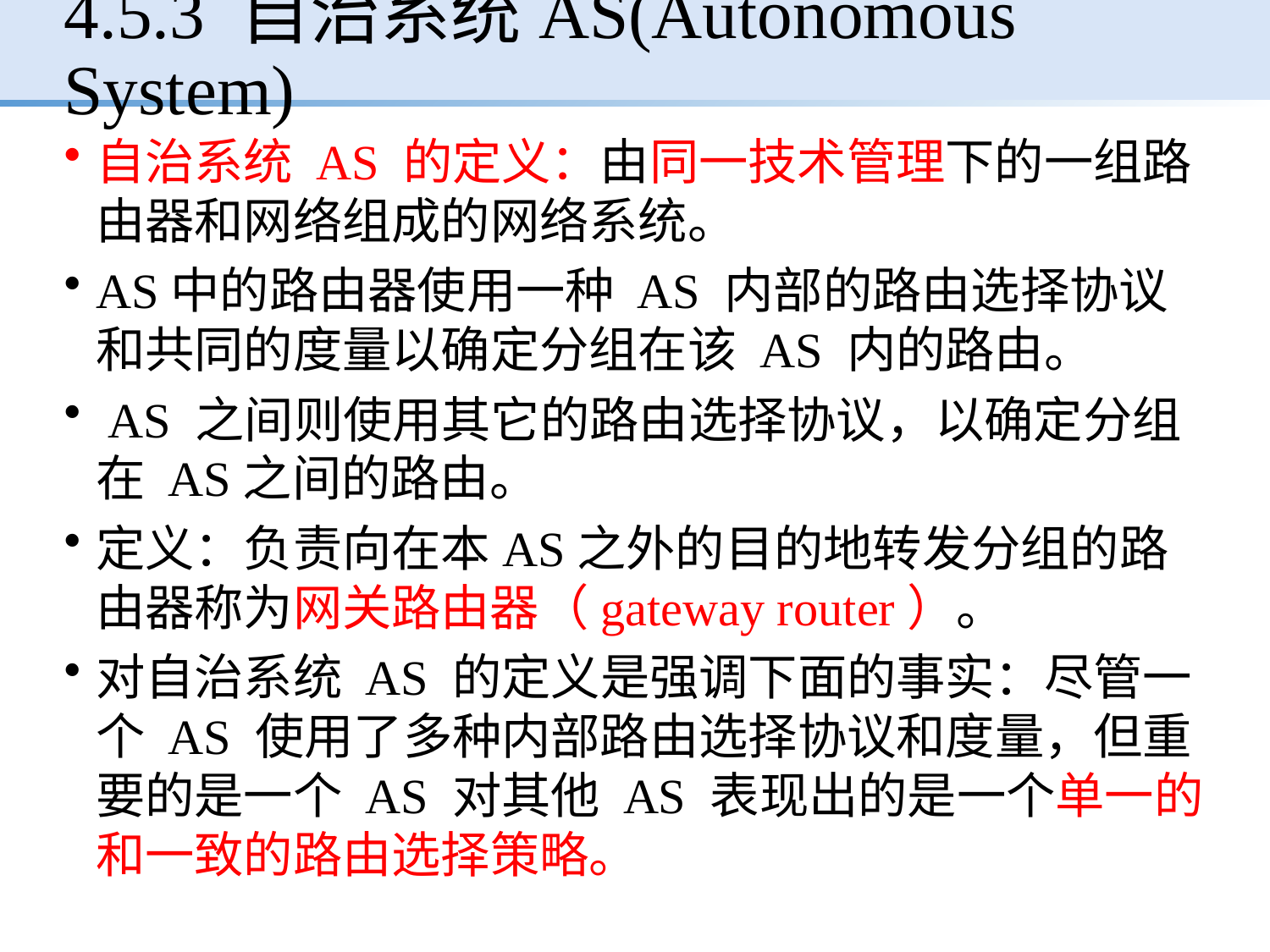

# 4.5.3 自治系统AS(Autonomous System)
自治系统 AS 的定义：由同一技术管理下的一组路由器和网络组成的网络系统。
AS中的路由器使用一种 AS 内部的路由选择协议和共同的度量以确定分组在该 AS 内的路由。
 AS 之间则使用其它的路由选择协议，以确定分组在 AS之间的路由。
定义：负责向在本AS之外的目的地转发分组的路由器称为网关路由器（gateway router）。
对自治系统 AS 的定义是强调下面的事实：尽管一个 AS 使用了多种内部路由选择协议和度量，但重要的是一个 AS 对其他 AS 表现出的是一个单一的和一致的路由选择策略。